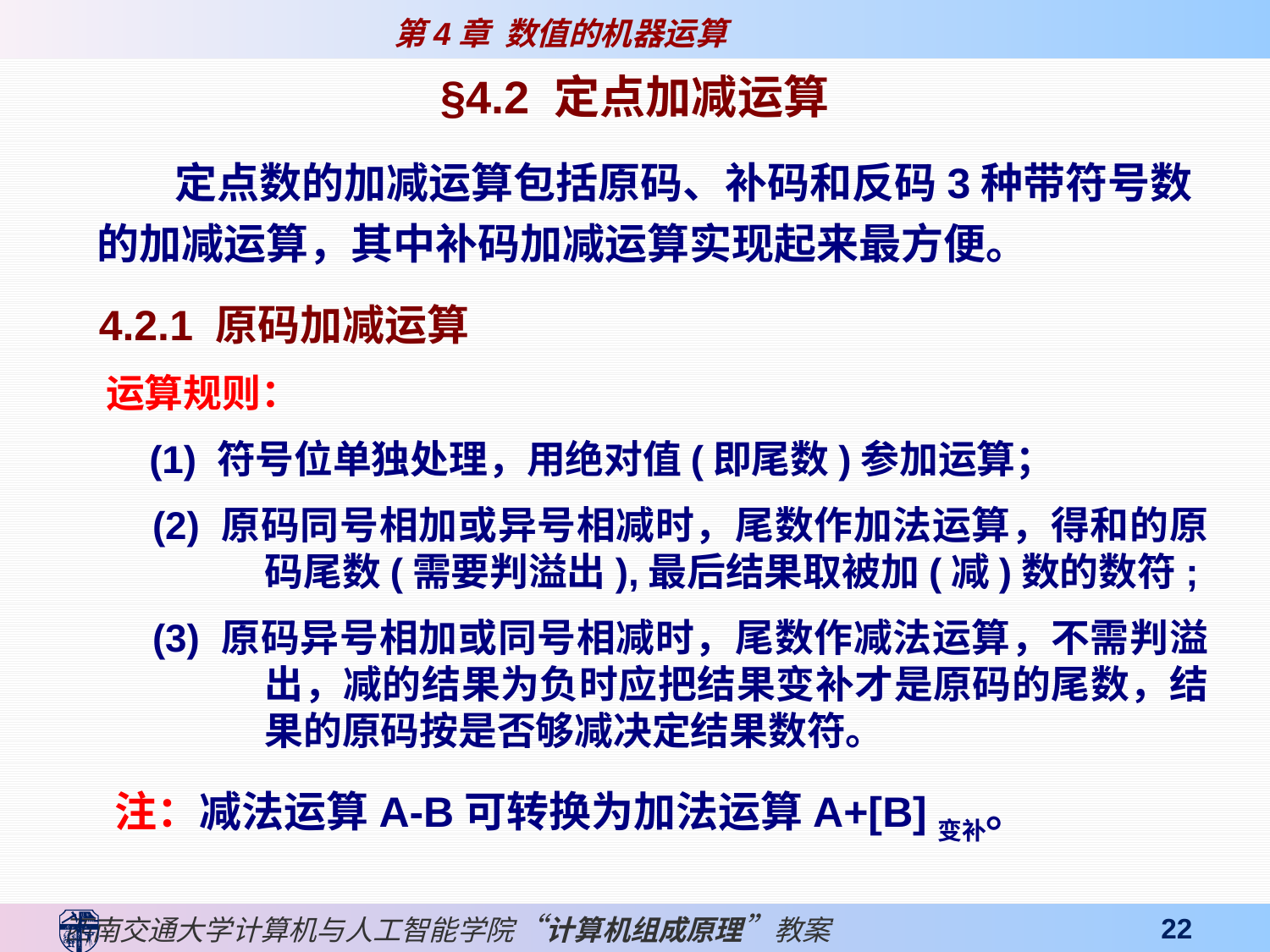

§4.2 定点加减运算
定点数的加减运算包括原码、补码和反码3种带符号数的加减运算，其中补码加减运算实现起来最方便。
4.2.1 原码加减运算
运算规则：
    (1) 符号位单独处理，用绝对值(即尾数)参加运算；
    (2) 原码同号相加或异号相减时，尾数作加法运算，得和的原码尾数(需要判溢出),最后结果取被加(减)数的数符;
    (3) 原码异号相加或同号相减时，尾数作减法运算，不需判溢出，减的结果为负时应把结果变补才是原码的尾数，结果的原码按是否够减决定结果数符。
注：减法运算A-B可转换为加法运算A+[B]变补。